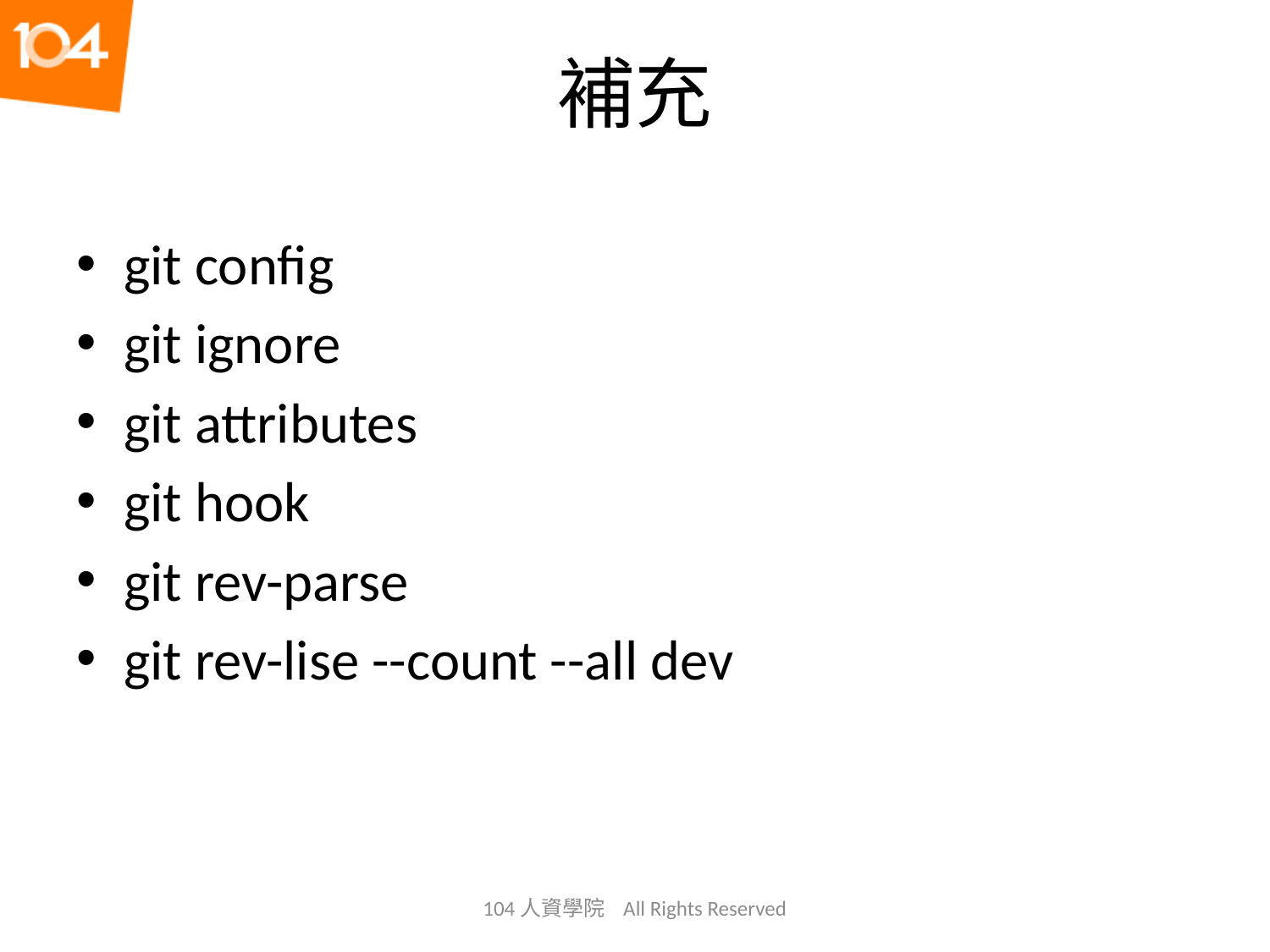

# 補充
git config
git ignore
git attributes
git hook
git rev-parse
git rev-lise --count --all dev
104人資學院  All Rights Reserved